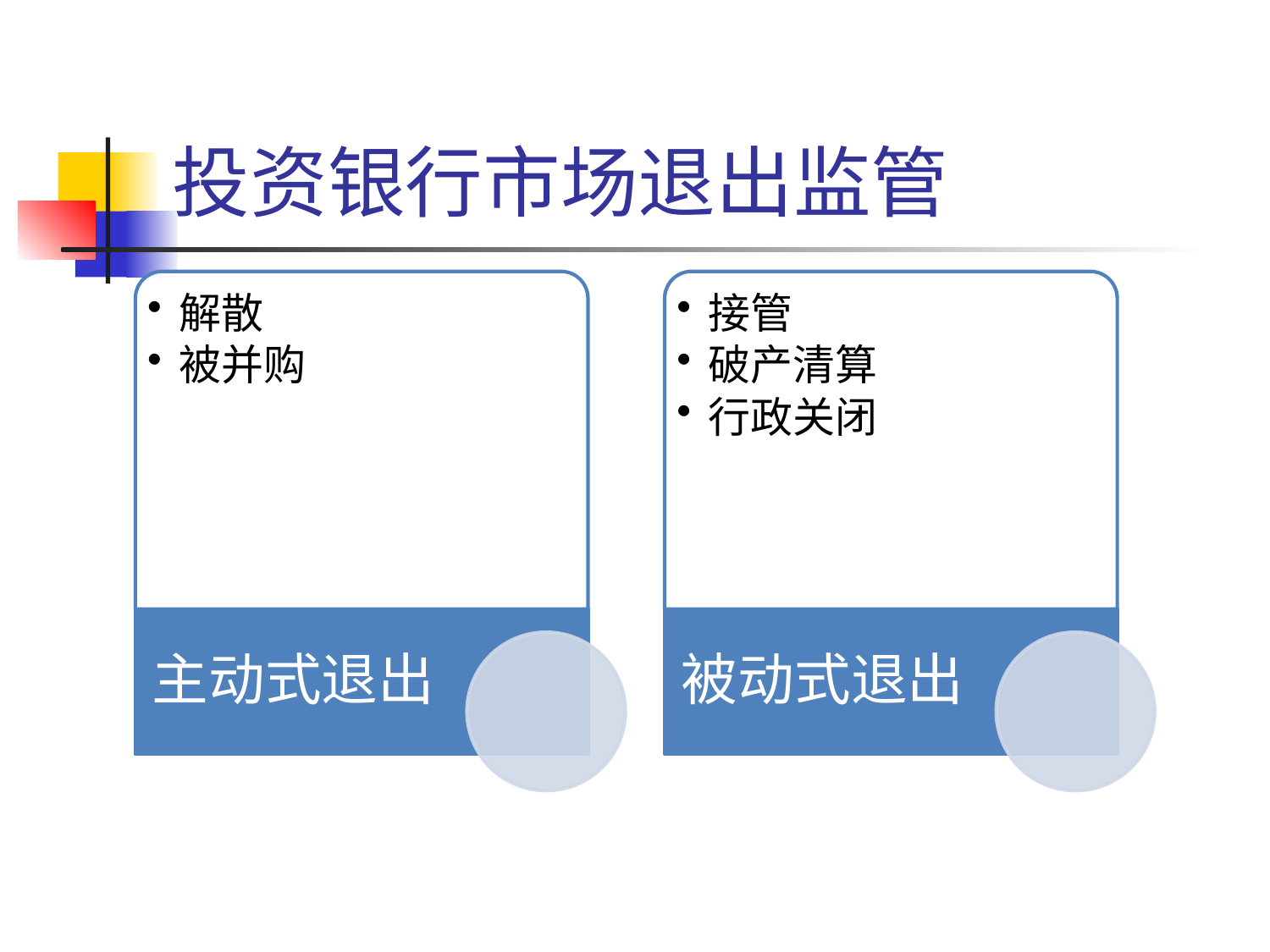

# 投资银行市场退出监管
解散
被并购
主动式退出
接管
破产清算
行政关闭
被动式退出